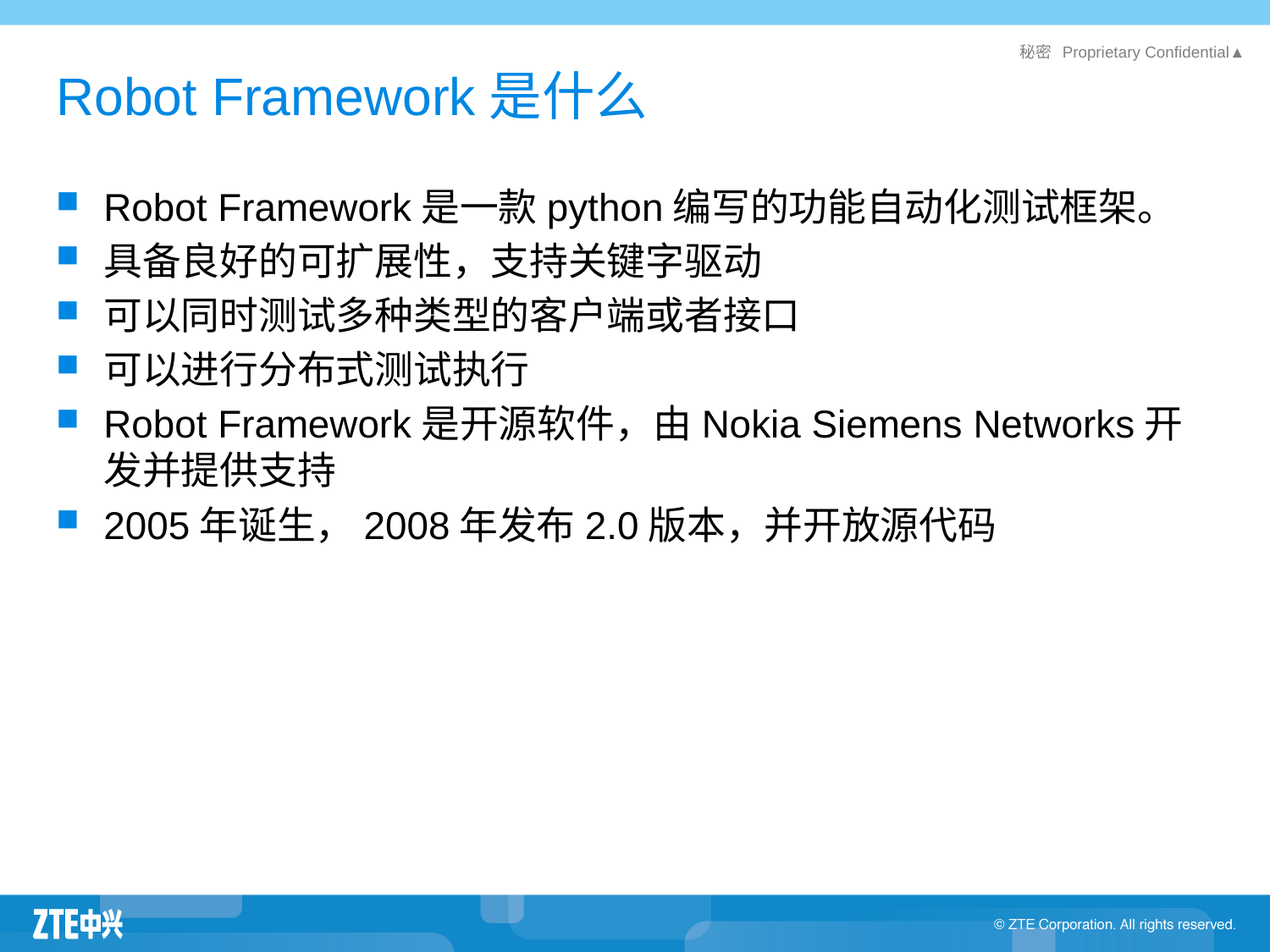

# Robot Framework是什么
Robot Framework是一款python编写的功能自动化测试框架。
具备良好的可扩展性，支持关键字驱动
可以同时测试多种类型的客户端或者接口
可以进行分布式测试执行
Robot Framework是开源软件，由Nokia Siemens Networks开发并提供支持
2005年诞生，2008年发布2.0版本，并开放源代码